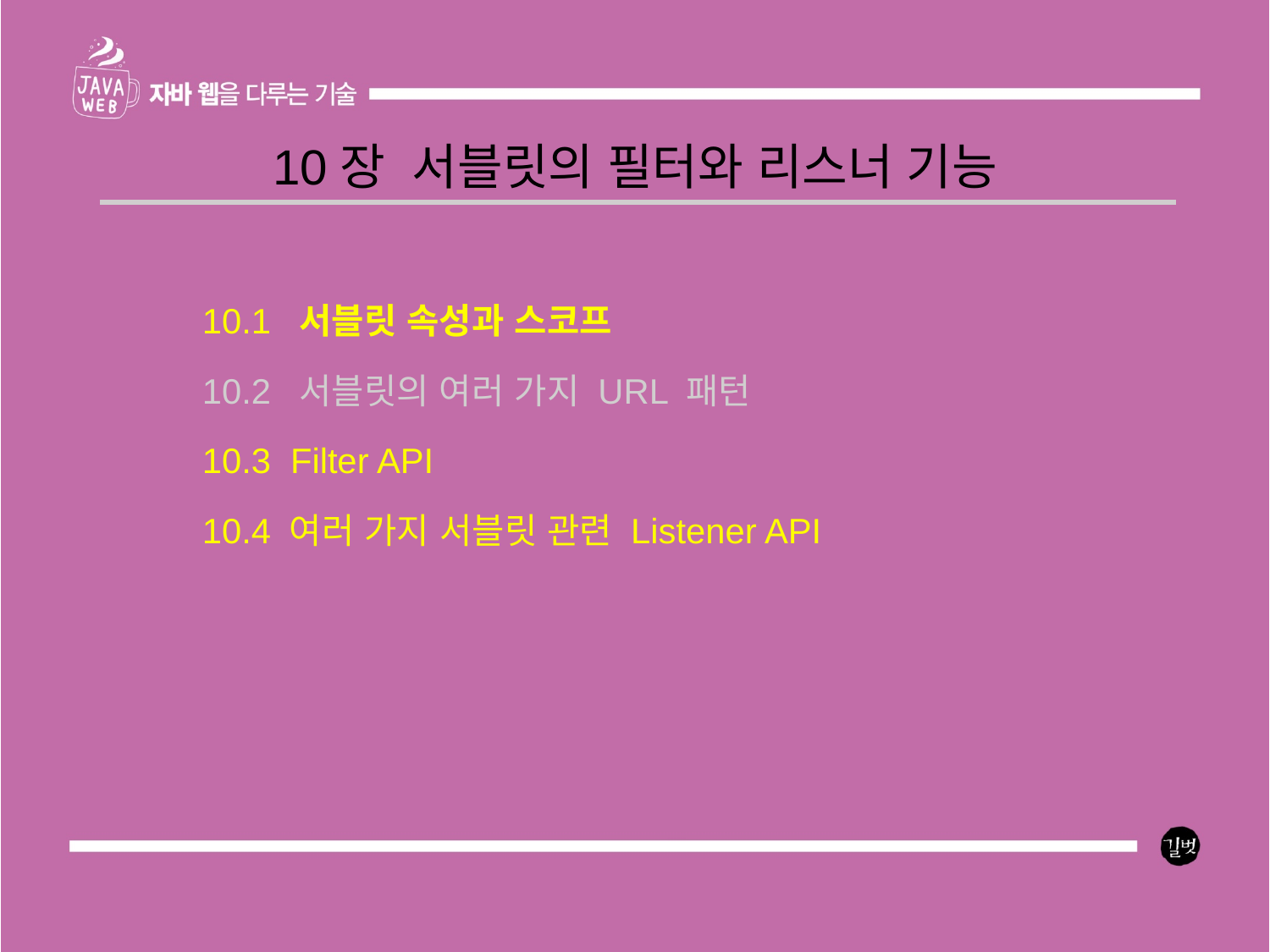

10장  서블릿의 필터와 리스너 기능
10.1  서블릿 속성과 스코프
10.2  서블릿의 여러 가지 URL 패턴
10.3  Filter API
10.4 여러 가지 서블릿 관련 Listener API